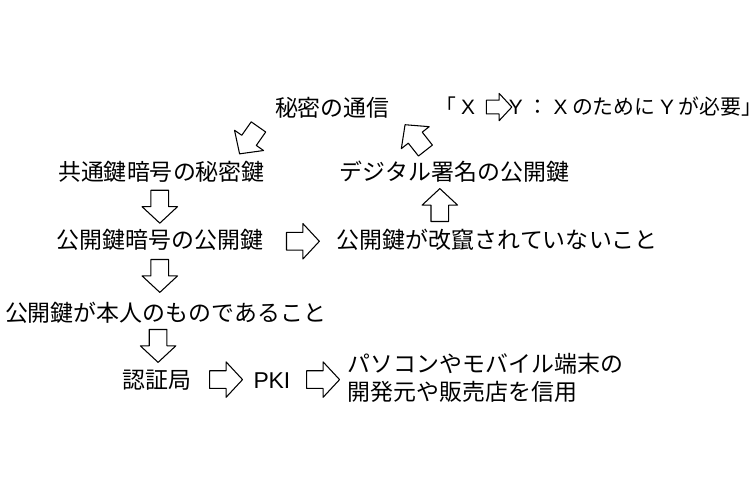

秘密の通信
「X      Y：XのためにYが必要」

共通鍵暗号の秘密鍵
デジタル署名の公開鍵

公開鍵暗号の公開鍵
公開鍵が改竄されていないこと

公開鍵が本人のものであること

パソコンやモバイル端末の
開発元や販売店を信用
認証局
PKI